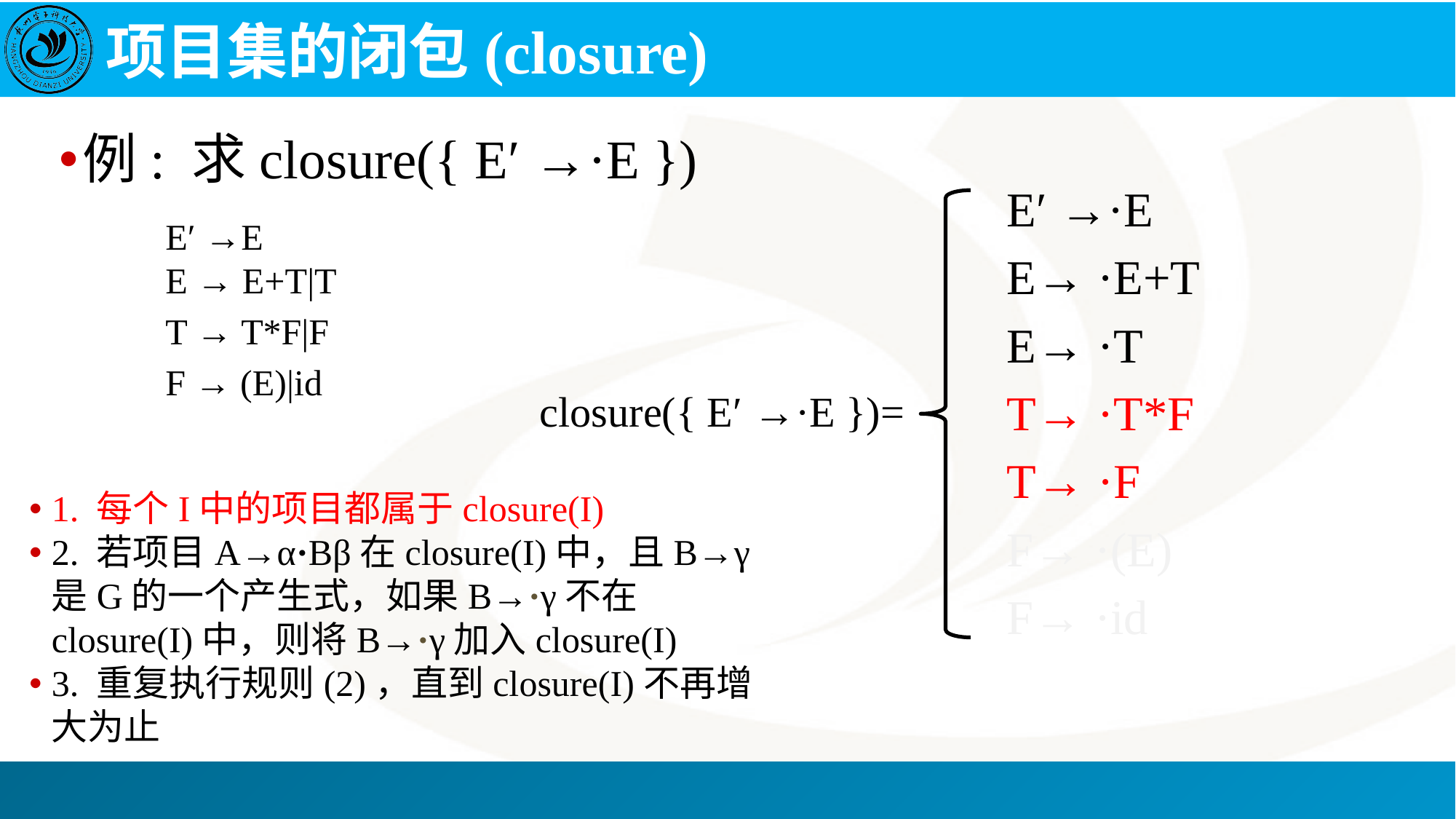

# 项目集的闭包(closure)
例: 求closure({ E′ →·E })
E′ →·E
E→ ·E+T
E→ ·T
T→ ·T*F
T→ ·F
F→ ·(E)
F→ ·id

E′ →E
E → E+T|T
T → T*F|F
F → (E)|id
closure({ E′ →·E })=
1. 每个I中的项目都属于closure(I)
2. 若项目A→α·Bβ在closure(I)中，且B→γ是G的一个产生式，如果B→·γ不在closure(I)中，则将B→·γ加入closure(I)
3. 重复执行规则(2)，直到closure(I)不再增大为止
43